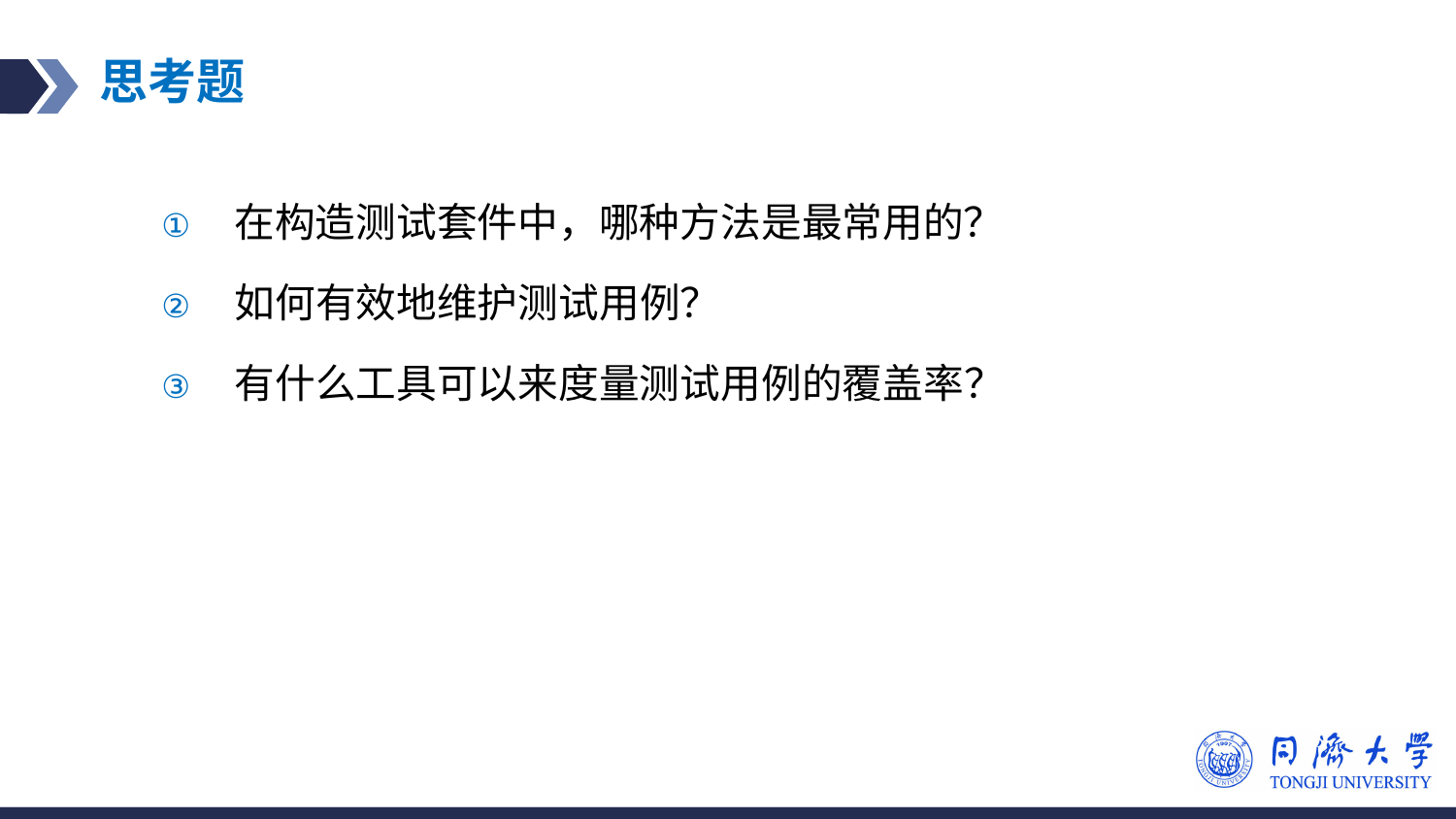

# 思考题
在构造测试套件中，哪种方法是最常用的？
如何有效地维护测试用例？
有什么工具可以来度量测试用例的覆盖率？